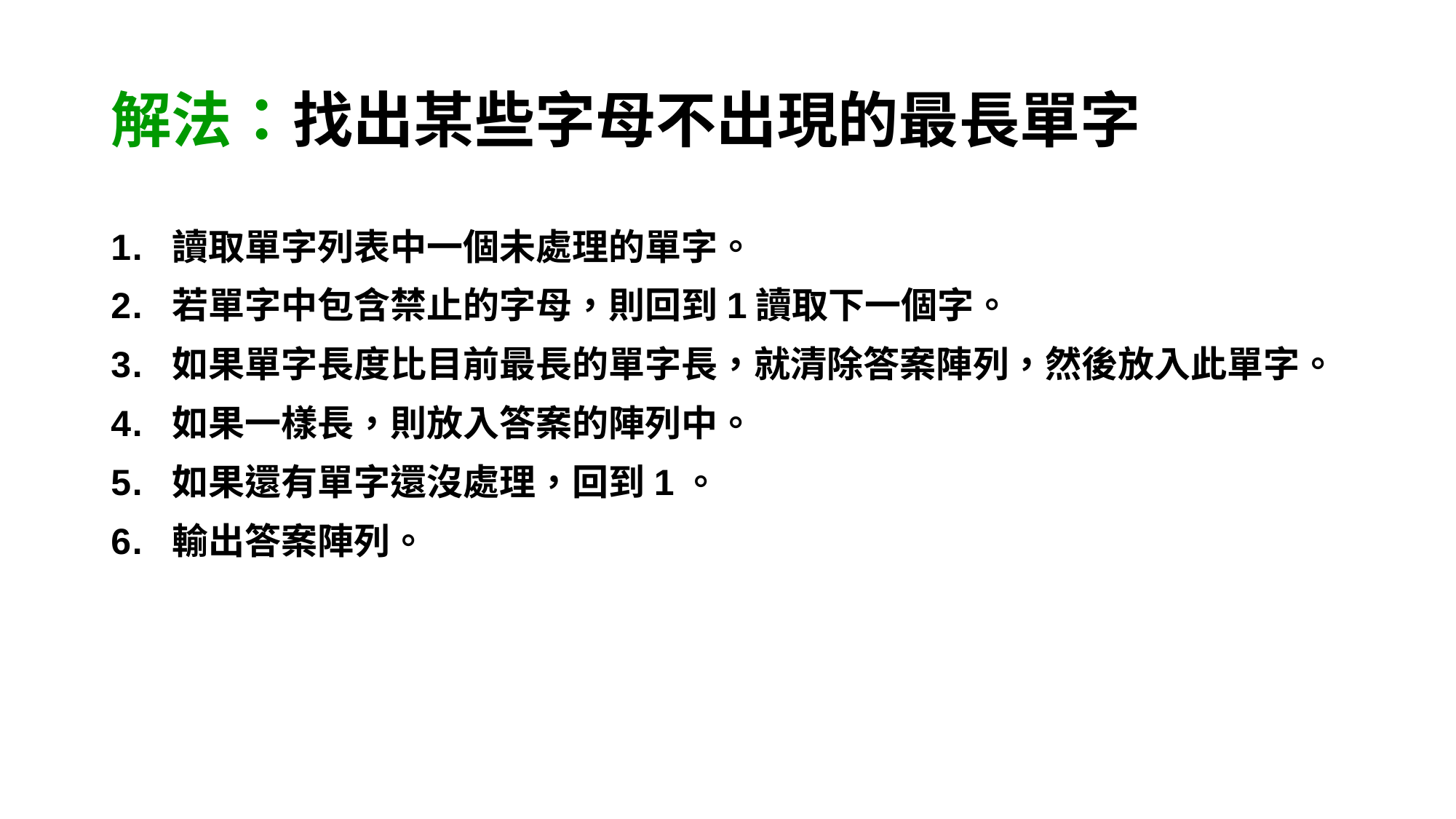

# 解法：找出某些字母不出現的最長單字
讀取單字列表中一個未處理的單字。
若單字中包含禁止的字母，則回到1讀取下一個字。
如果單字長度比目前最長的單字長，就清除答案陣列，然後放入此單字。
如果一樣長，則放入答案的陣列中。
如果還有單字還沒處理，回到1。
輸出答案陣列。